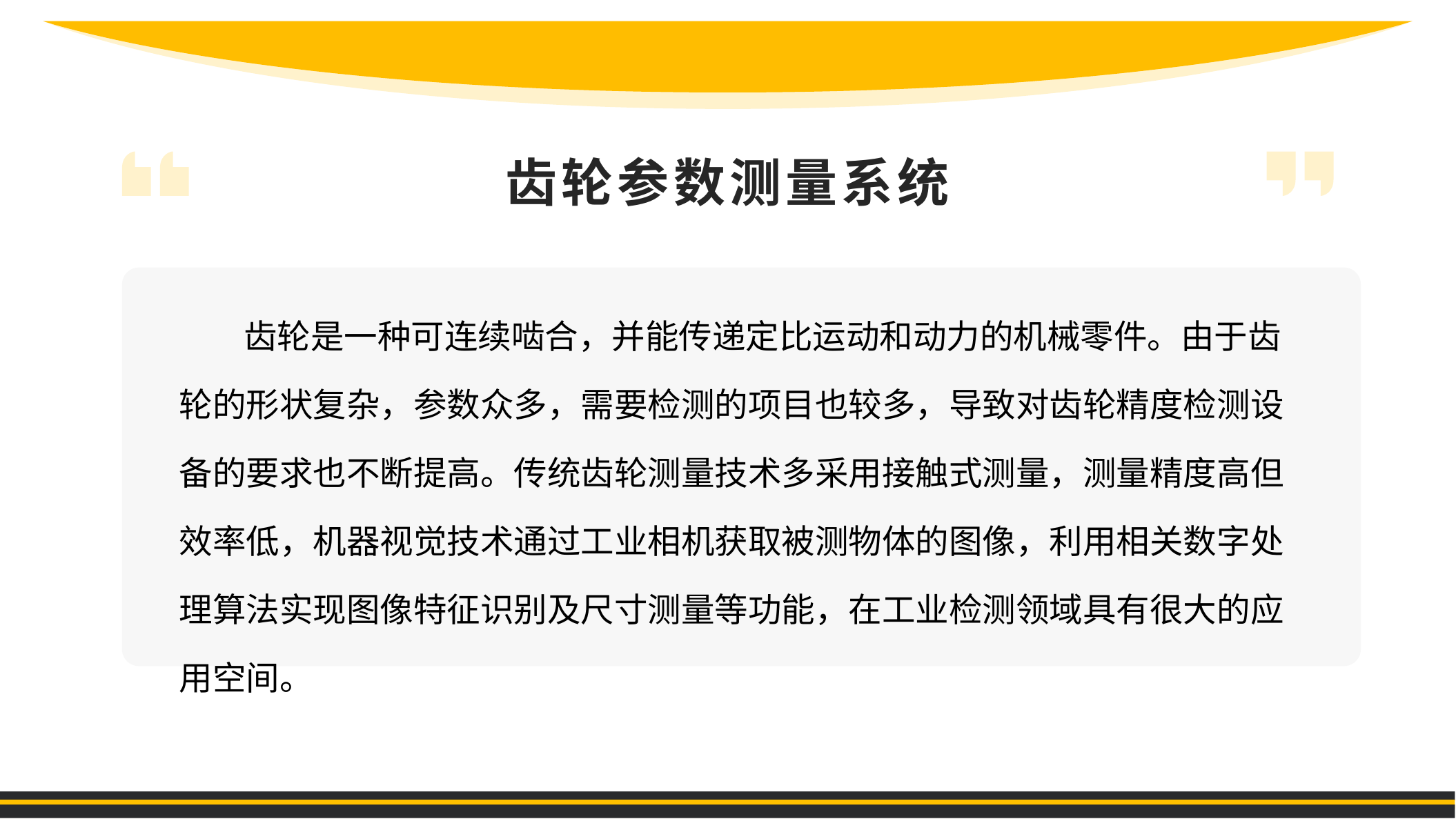

齿轮参数测量系统

      齿轮是一种可连续啮合，并能传递定比运动和动力的机械零件。由于齿轮的形状复杂，参数众多，需要检测的项目也较多，导致对齿轮精度检测设备的要求也不断提高。传统齿轮测量技术多采用接触式测量，测量精度高但效率低，机器视觉技术通过工业相机获取被测物体的图像，利用相关数字处理算法实现图像特征识别及尺寸测量等功能，在工业检测领域具有很大的应用空间。